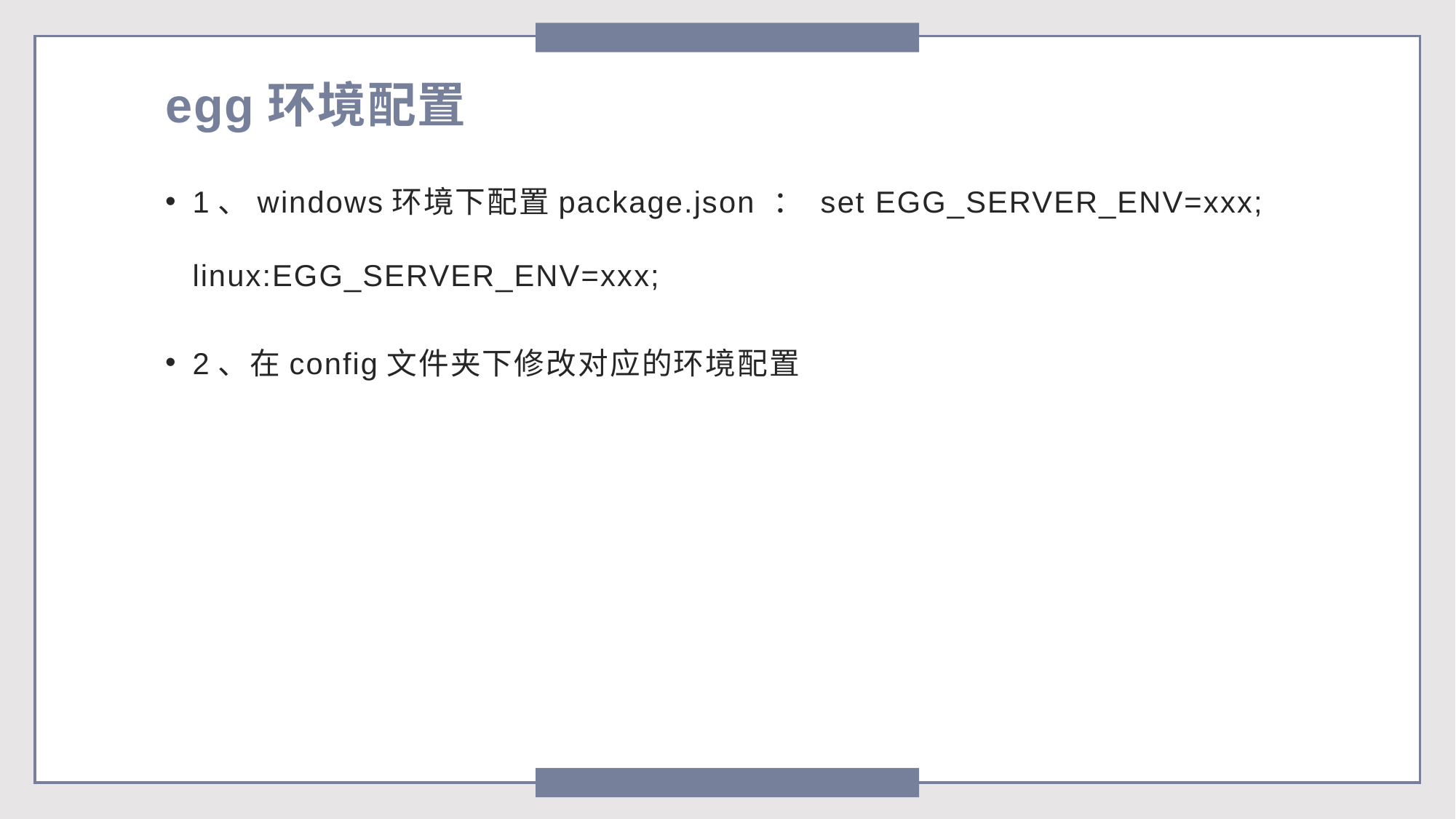

# egg环境配置
1、windows环境下配置package.json ： set EGG_SERVER_ENV=xxx; linux:EGG_SERVER_ENV=xxx;
2、在config文件夹下修改对应的环境配置